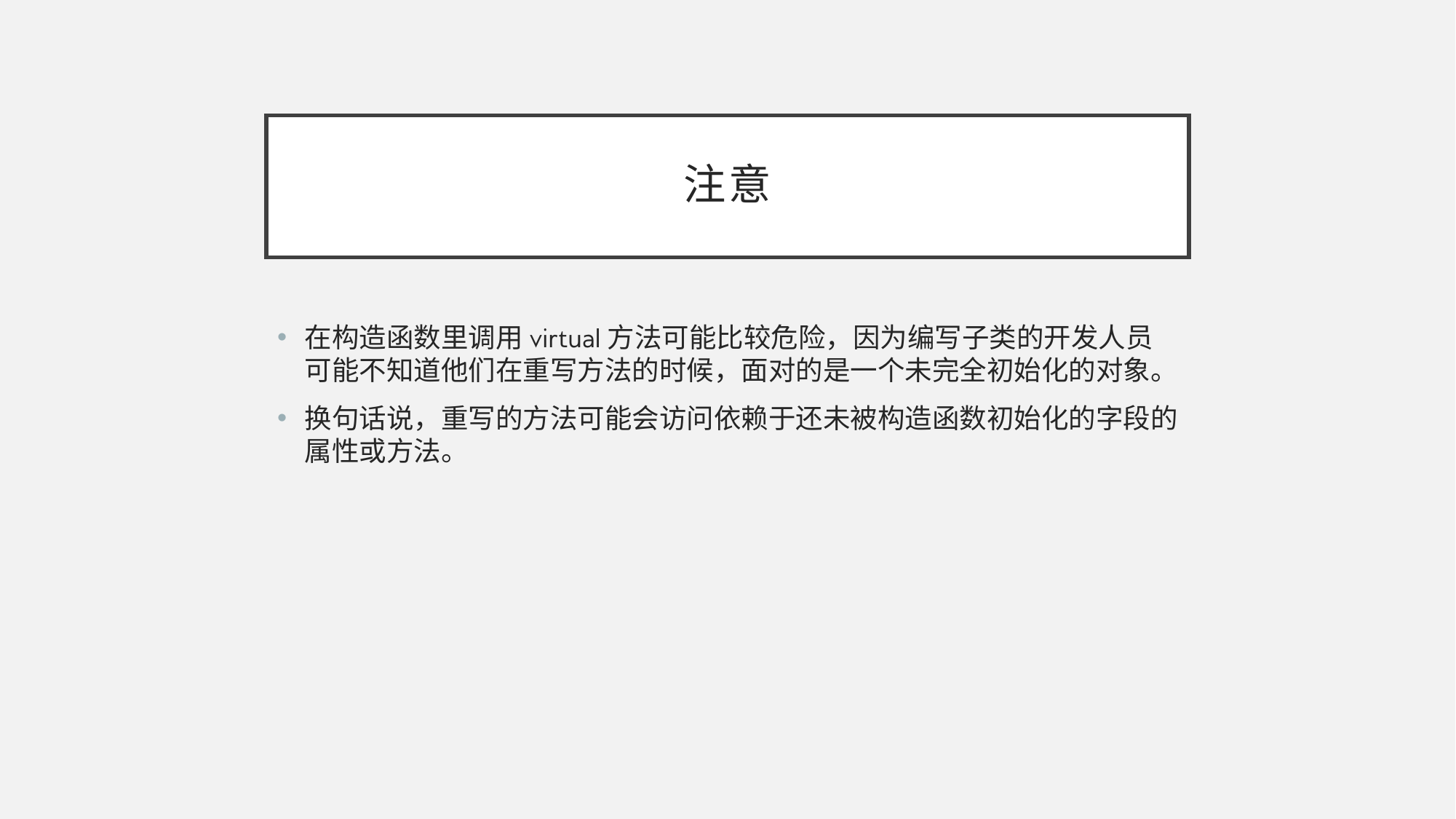

# 注意
在构造函数里调用virtual方法可能比较危险，因为编写子类的开发人员可能不知道他们在重写方法的时候，面对的是一个未完全初始化的对象。
换句话说，重写的方法可能会访问依赖于还未被构造函数初始化的字段的属性或方法。